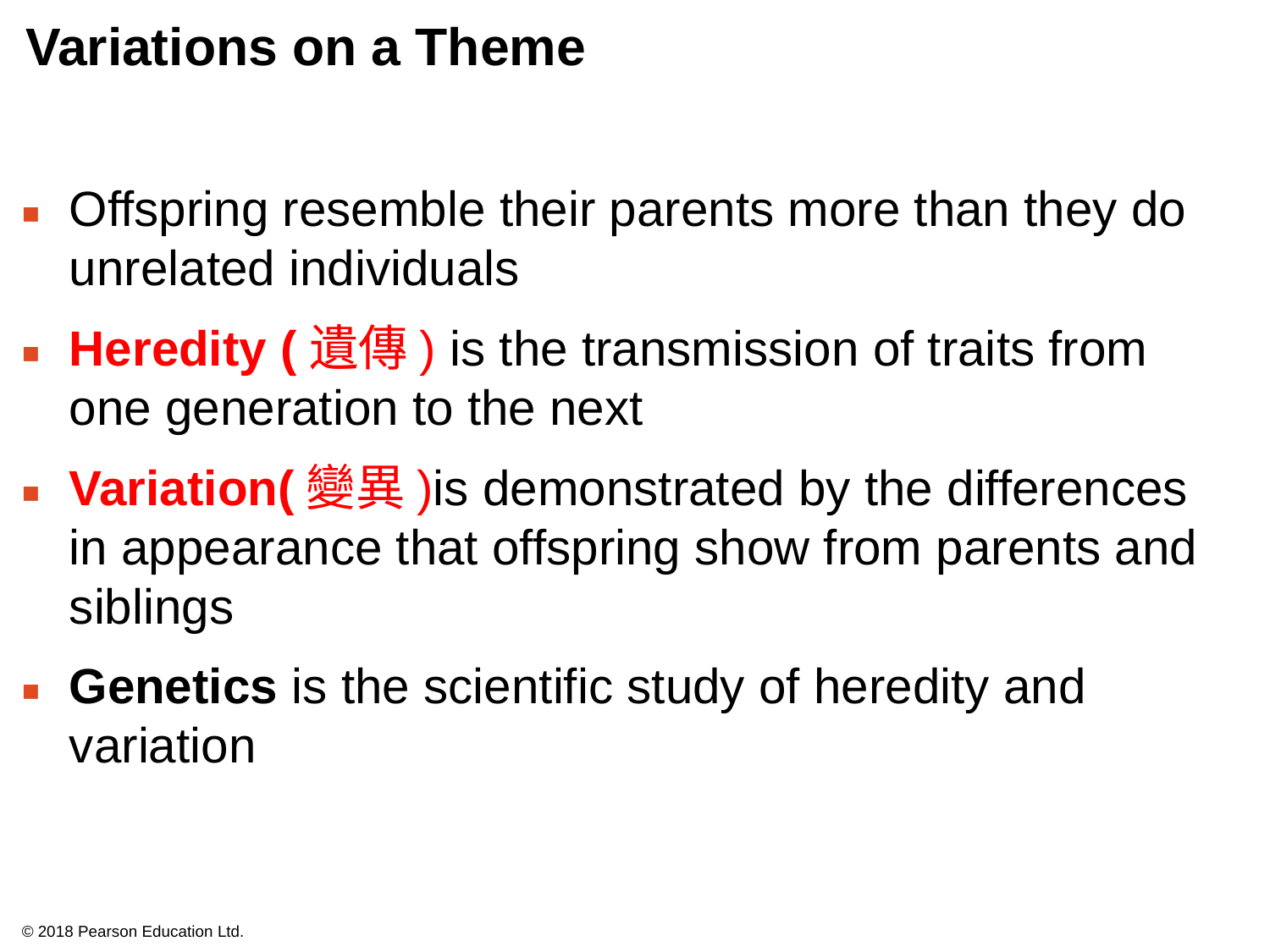

# Variations on a Theme
Offspring resemble their parents more than they do unrelated individuals
Heredity (遺傳) is the transmission of traits from one generation to the next
Variation(變異)is demonstrated by the differences in appearance that offspring show from parents and siblings
Genetics is the scientific study of heredity and variation

© 2018 Pearson Education Ltd.